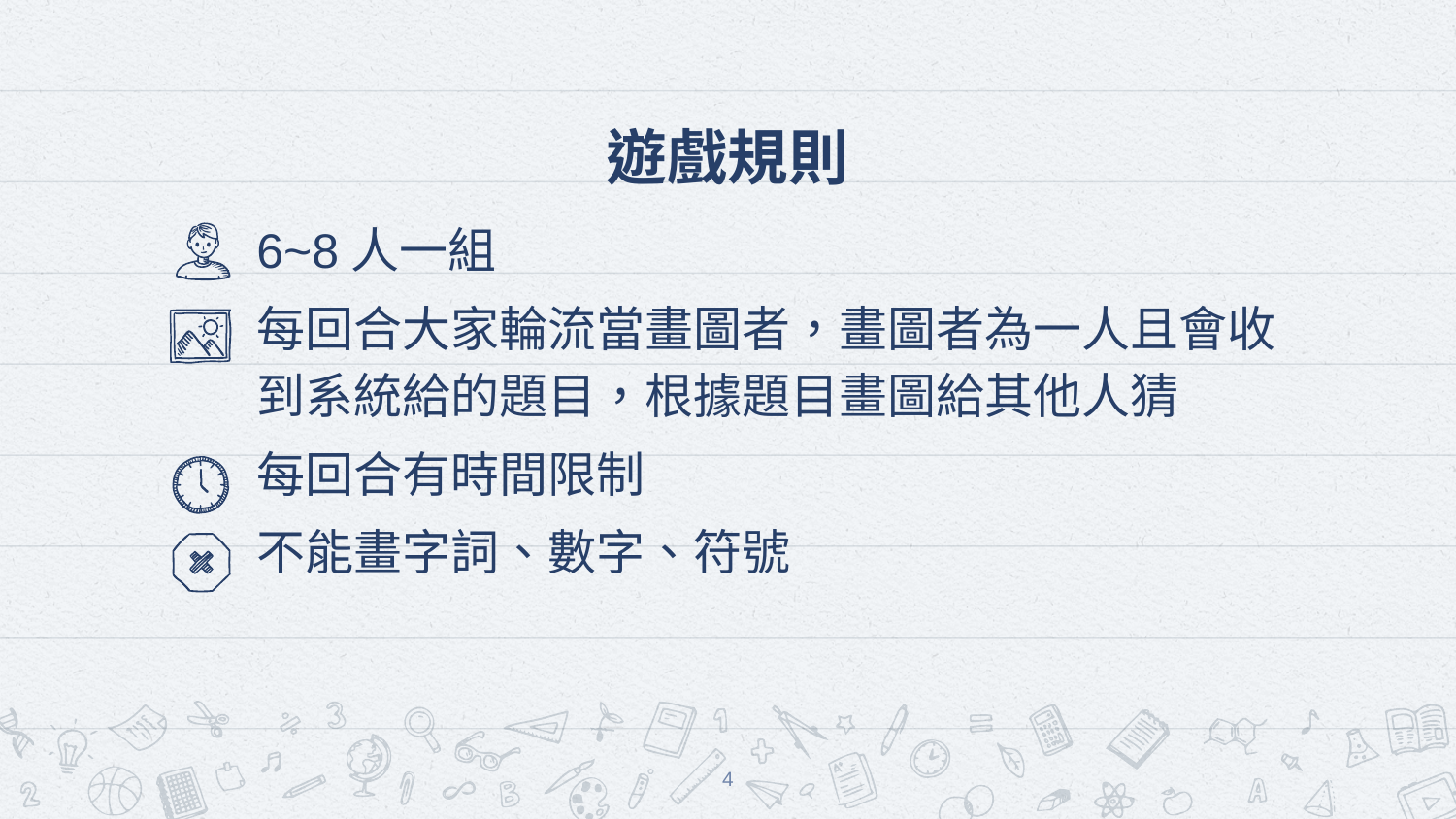

# 遊戲規則
6~8人一組
每回合大家輪流當畫圖者，畫圖者為一人且會收到系統給的題目，根據題目畫圖給其他人猜
每回合有時間限制
不能畫字詞、數字、符號

4